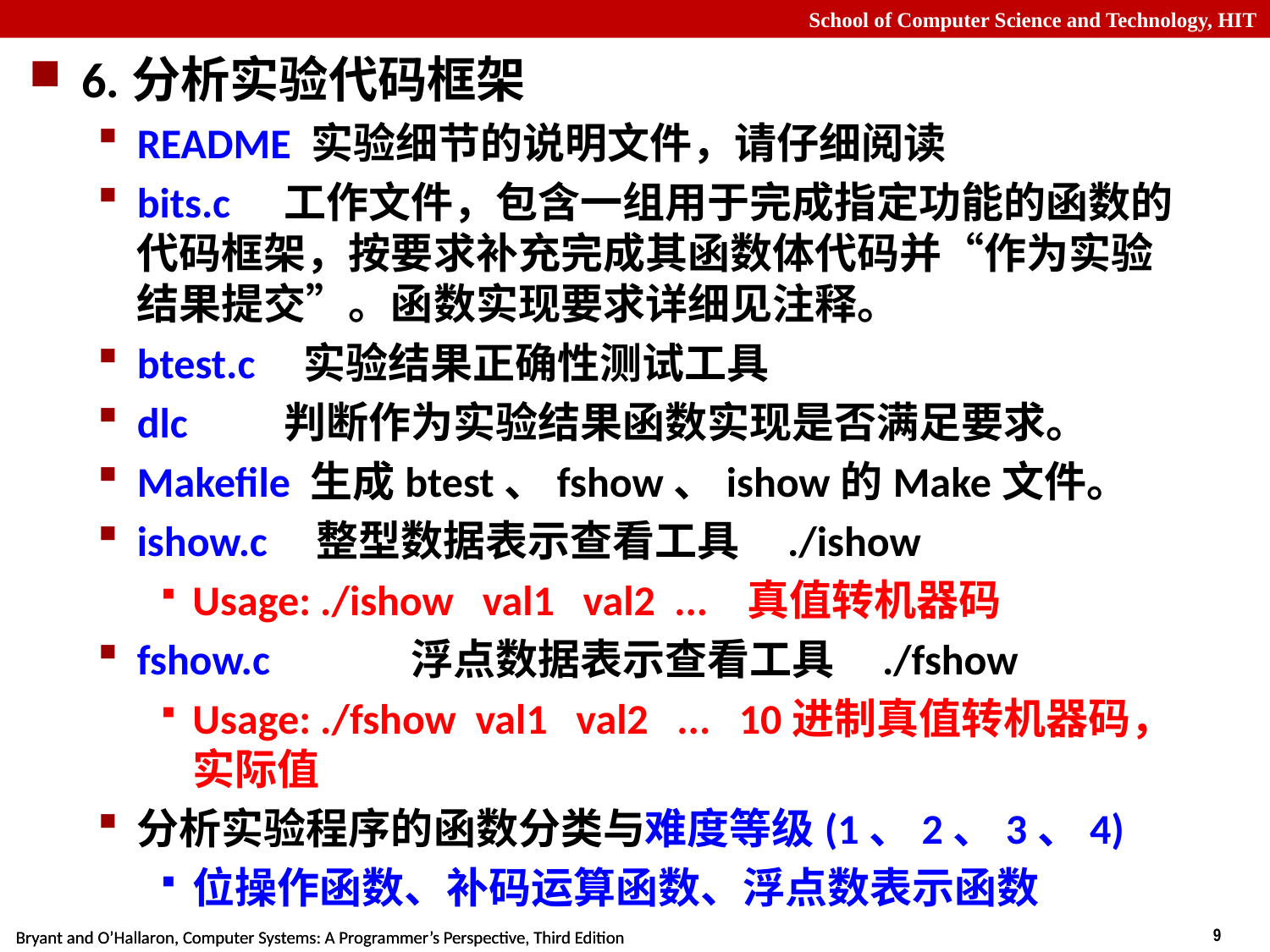

6.分析实验代码框架
README 实验细节的说明文件，请仔细阅读
bits.c	 工作文件，包含一组用于完成指定功能的函数的代码框架，按要求补充完成其函数体代码并“作为实验结果提交”。函数实现要求详细见注释。
btest.c    实验结果正确性测试工具
dlc 	 判断作为实验结果函数实现是否满足要求。
Makefile 生成btest、fshow、ishow的Make文件。
ishow.c    整型数据表示查看工具    ./ishow
Usage: ./ishow   val1   val2  ...   真值转机器码
fshow.c	 浮点数据表示查看工具    ./fshow
Usage: ./fshow  val1   val2   ...   10进制真值转机器码，实际值
分析实验程序的函数分类与难度等级(1、2、3、4)
位操作函数、补码运算函数、浮点数表示函数